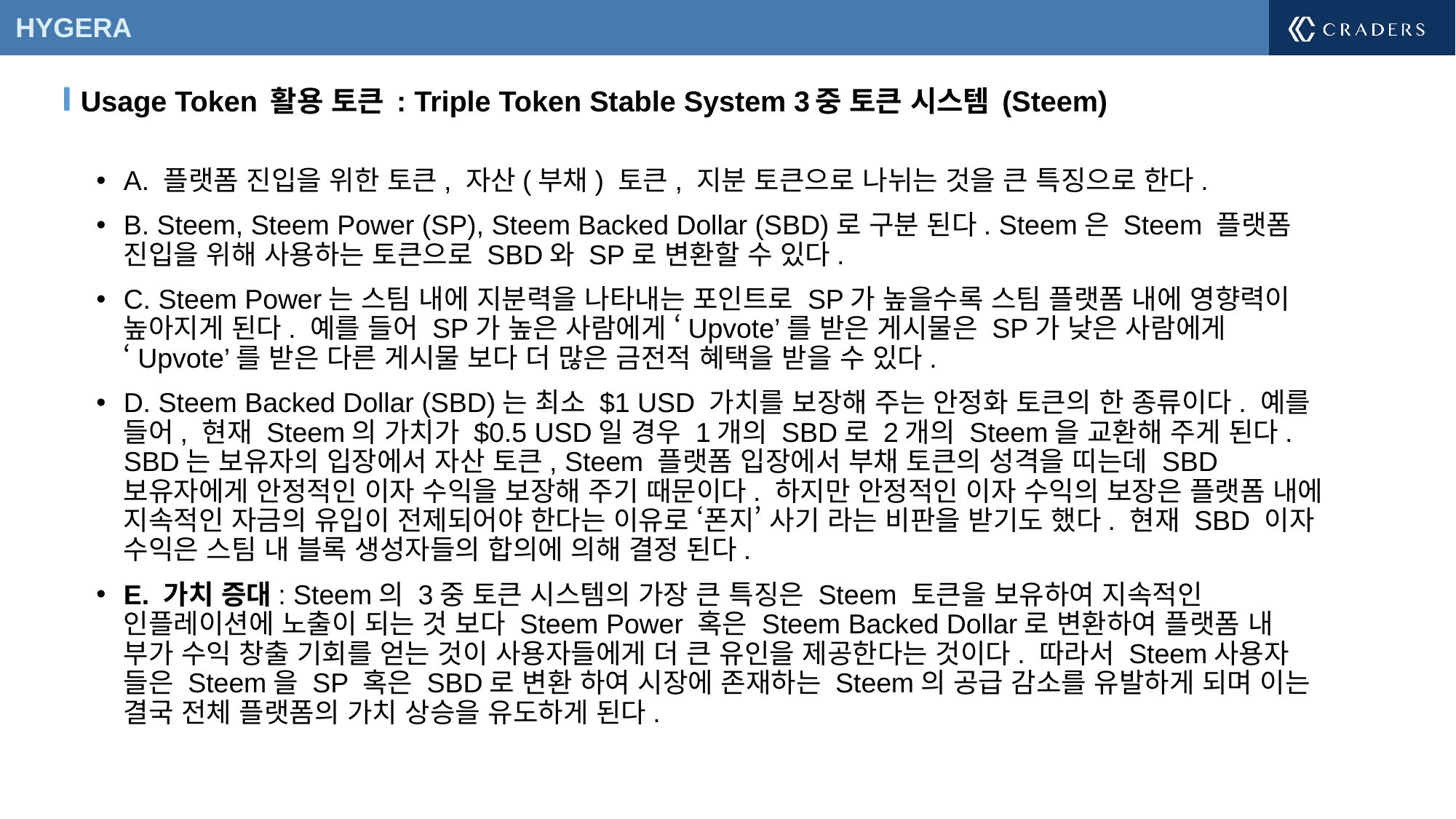

Usage Token 활용 토큰 : Triple Token Stable System 3중 토큰 시스템 (Steem)
A. 플랫폼 진입을 위한 토큰, 자산(부채) 토큰, 지분 토큰으로 나뉘는 것을 큰 특징으로 한다.
B. Steem, Steem Power (SP), Steem Backed Dollar (SBD)로 구분 된다. Steem은 Steem 플랫폼 진입을 위해 사용하는 토큰으로 SBD와 SP로 변환할 수 있다.
C. Steem Power는 스팀 내에 지분력을 나타내는 포인트로 SP가 높을수록 스팀 플랫폼 내에 영향력이 높아지게 된다. 예를 들어 SP가 높은 사람에게 ‘Upvote’를 받은 게시물은 SP가 낮은 사람에게 ‘Upvote’를 받은 다른 게시물 보다 더 많은 금전적 혜택을 받을 수 있다.
D. Steem Backed Dollar (SBD)는 최소 $1 USD 가치를 보장해 주는 안정화 토큰의 한 종류이다. 예를 들어, 현재 Steem의 가치가 $0.5 USD일 경우 1개의 SBD로 2개의 Steem을 교환해 주게 된다. SBD는 보유자의 입장에서 자산 토큰, Steem 플랫폼 입장에서 부채 토큰의 성격을 띠는데 SBD 보유자에게 안정적인 이자 수익을 보장해 주기 때문이다. 하지만 안정적인 이자 수익의 보장은 플랫폼 내에 지속적인 자금의 유입이 전제되어야 한다는 이유로 ‘폰지’ 사기 라는 비판을 받기도 했다. 현재 SBD 이자 수익은 스팀 내 블록 생성자들의 합의에 의해 결정 된다.
E. 가치 증대: Steem의 3중 토큰 시스템의 가장 큰 특징은 Steem 토큰을 보유하여 지속적인 인플레이션에 노출이 되는 것 보다 Steem Power 혹은 Steem Backed Dollar로 변환하여 플랫폼 내 부가 수익 창출 기회를 얻는 것이 사용자들에게 더 큰 유인을 제공한다는 것이다. 따라서 Steem사용자 들은 Steem을 SP 혹은 SBD로 변환 하여 시장에 존재하는 Steem의 공급 감소를 유발하게 되며 이는 결국 전체 플랫폼의 가치 상승을 유도하게 된다.